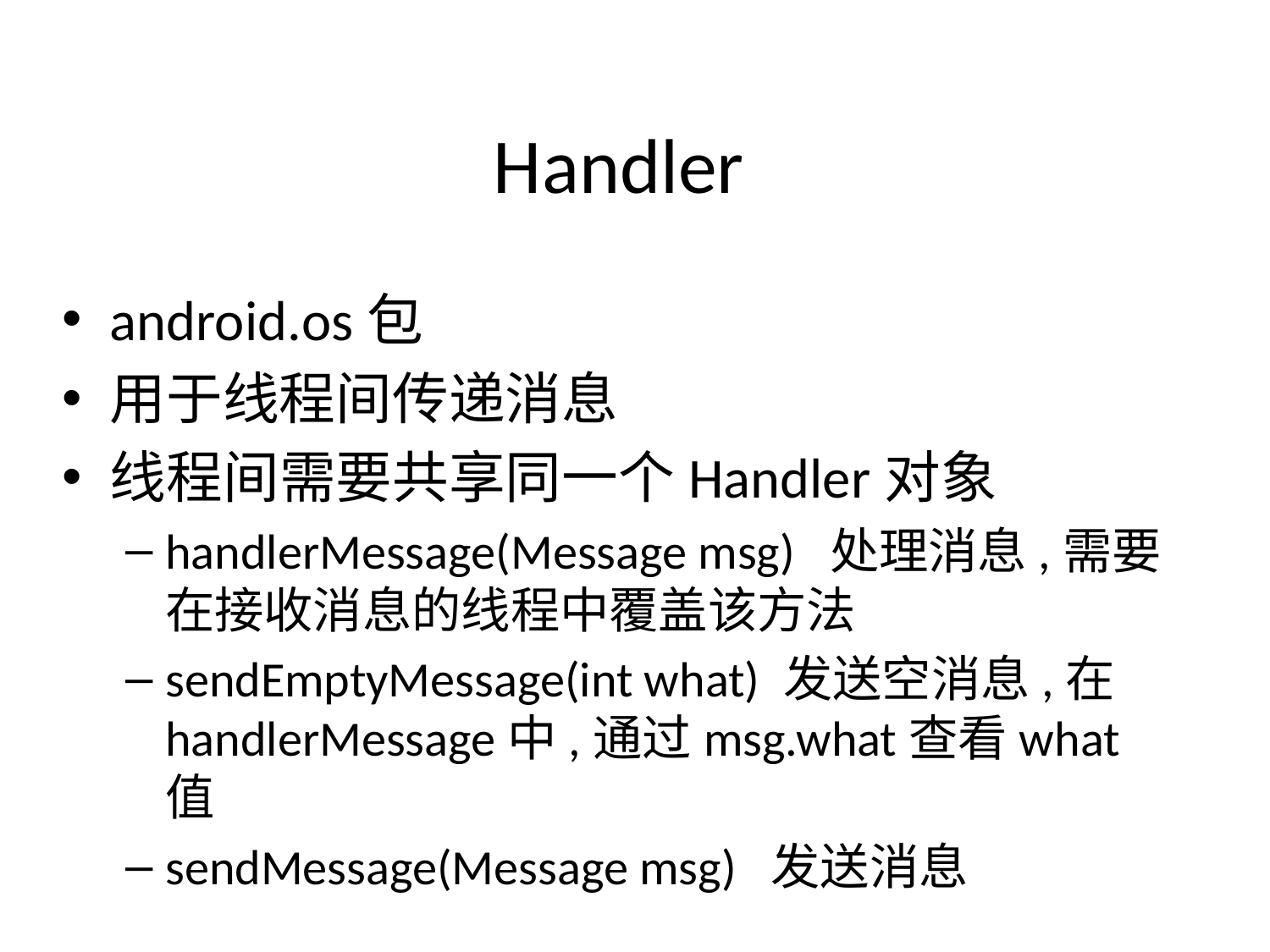

# Handler
android.os包
用于线程间传递消息
线程间需要共享同一个Handler对象
handlerMessage(Message msg)  处理消息,需要在接收消息的线程中覆盖该方法
sendEmptyMessage(int what) 发送空消息,在handlerMessage中,通过msg.what查看what值
sendMessage(Message msg)  发送消息